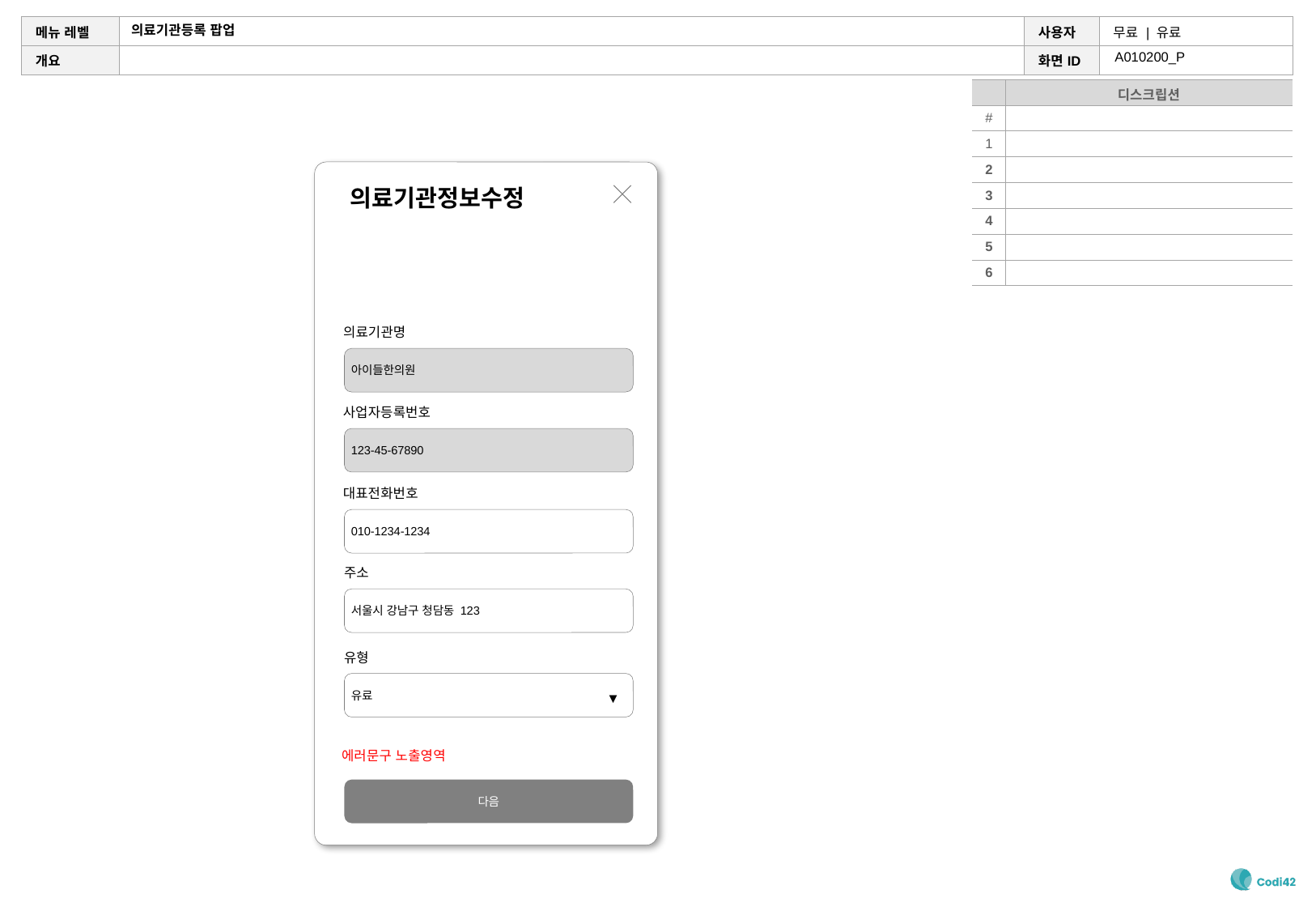

# 의료기관등록 팝업
A010200_P

|  | 디스크립션 |
| --- | --- |
| # |  |
| 1 |  |
| 2 |  |
| 3 |  |
| 4 |  |
| 5 |  |
| 6 |  |

의료기관정보수정
의료기관명
아이들한의원
사업자등록번호
123-45-67890
대표전화번호
010-1234-1234
주소
서울시 강남구 청담동 123
유형
유료
▼
에러문구 노출영역
다음